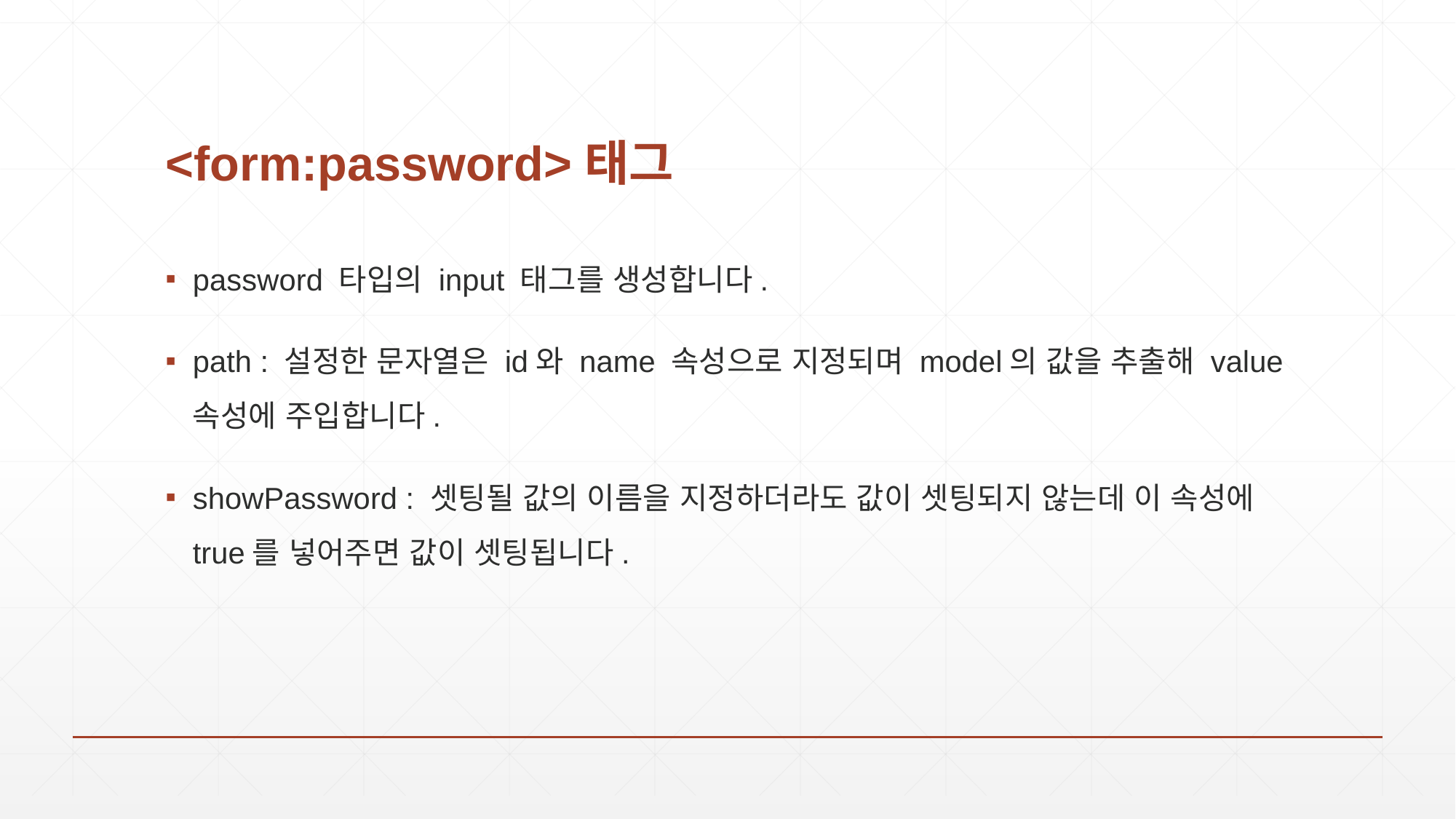

# <form:password>태그
password 타입의 input 태그를 생성합니다.
path : 설정한 문자열은 id와 name 속성으로 지정되며 model의 값을 추출해 value 속성에 주입합니다.
showPassword : 셋팅될 값의 이름을 지정하더라도 값이 셋팅되지 않는데 이 속성에 true를 넣어주면 값이 셋팅됩니다.